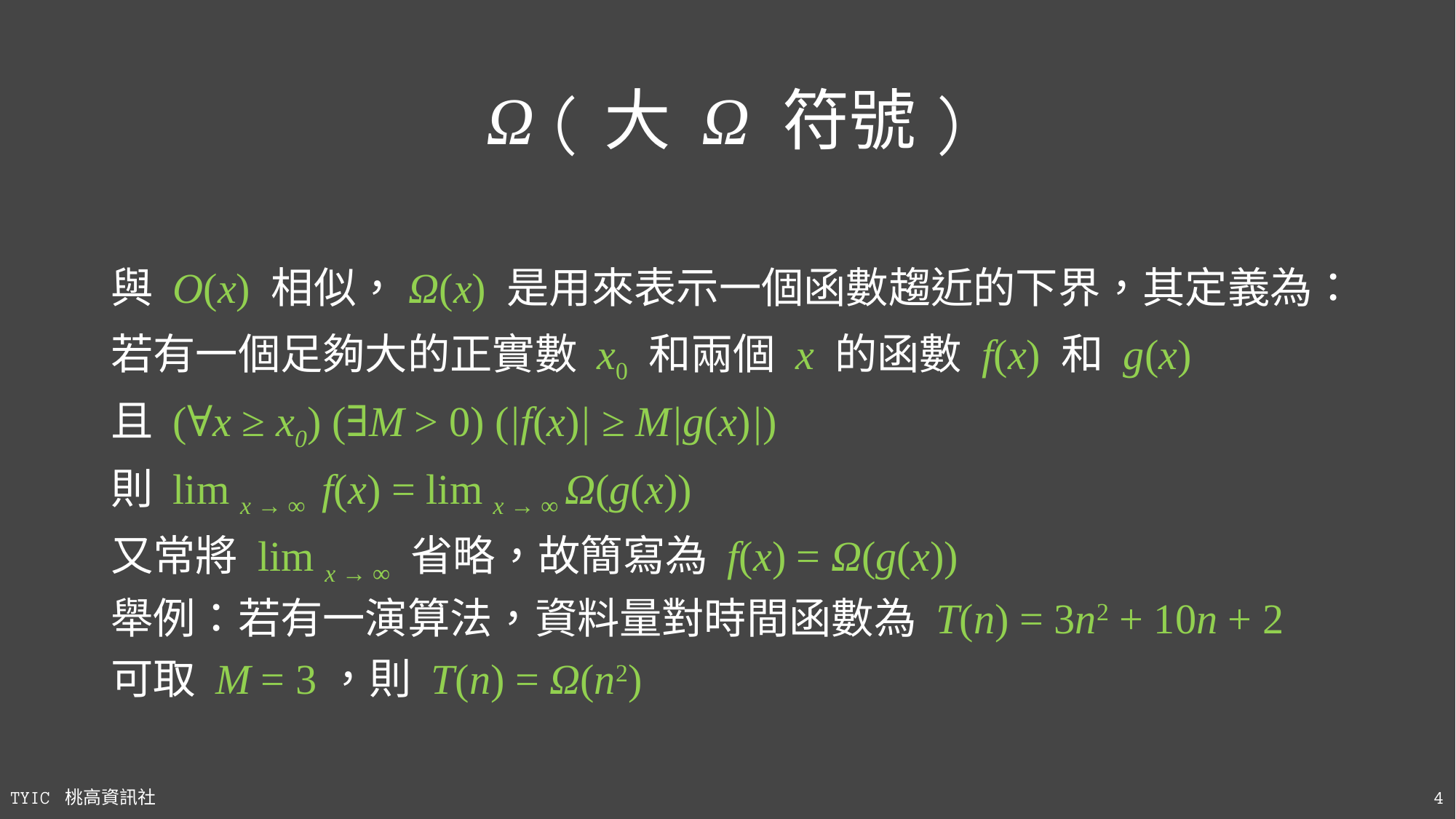

# Ω (大 Ω 符號)
與 O(x) 相似，Ω(x) 是用來表示一個函數趨近的下界，其定義為：
若有一個足夠大的正實數 x0 和兩個 x 的函數 f(x) 和 g(x)
且 (∀x ≥ x0) (∃M > 0) (|f(x)| ≥ M|g(x)|)
則 lim x → ∞  f(x) = lim x → ∞ Ω(g(x))
又常將 lim x → ∞ 省略，故簡寫為 f(x) = Ω(g(x))
舉例：若有一演算法，資料量對時間函數為 T(n) = 3n2 + 10n + 2
可取 M = 3，則 T(n) = Ω(n2)